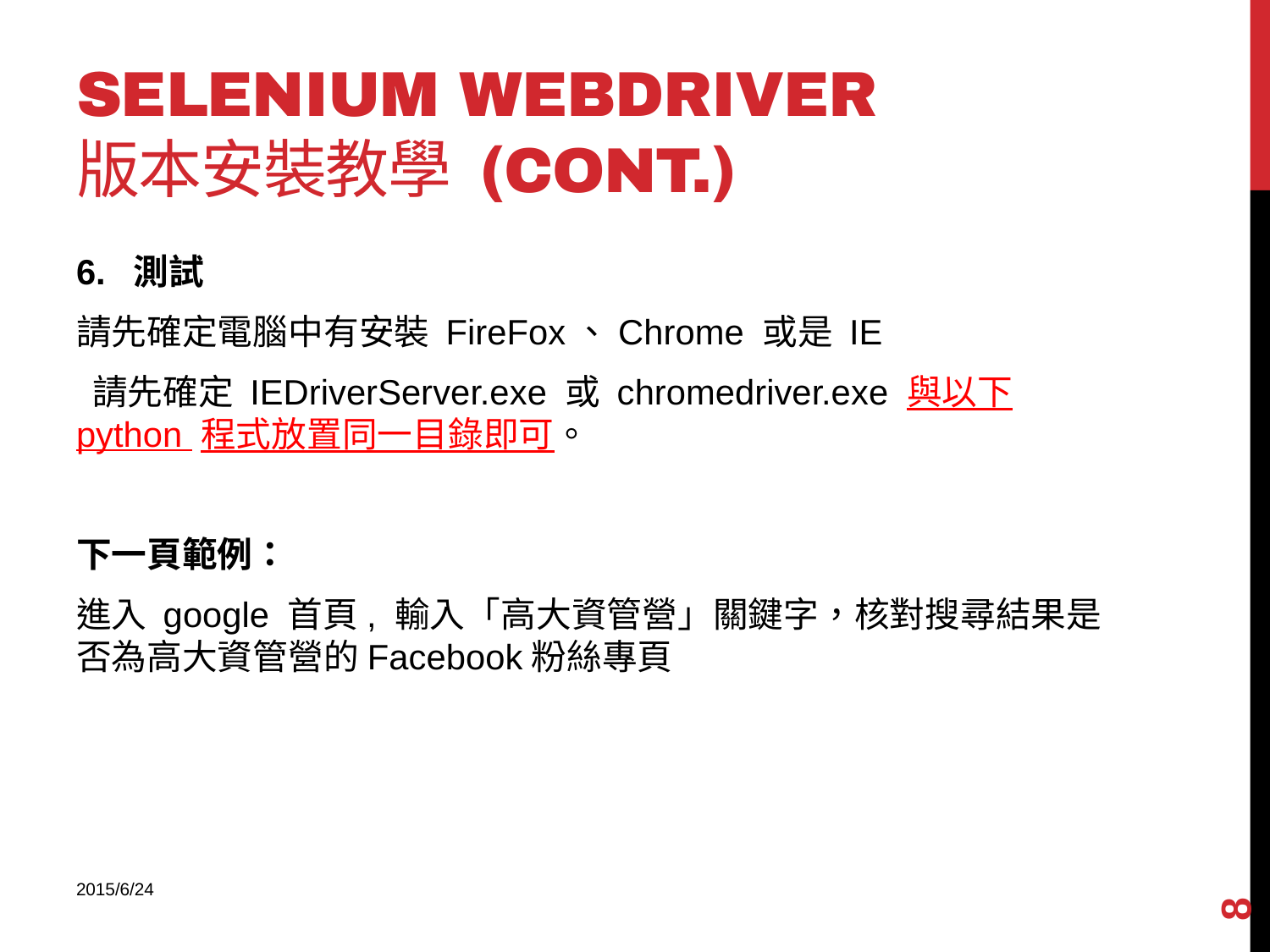

# Selenium WebDriver版本安裝教學 (Cont.)
6.  測試
請先確定電腦中有安裝 FireFox、Chrome 或是 IE
 請先確定 IEDriverServer.exe 或 chromedriver.exe 與以下 python 程式放置同一目錄即可。

下一頁範例：
進入 google 首頁, 輸入「高大資管營」關鍵字，核對搜尋結果是否為高大資管營的Facebook粉絲專頁

8
2015/6/24